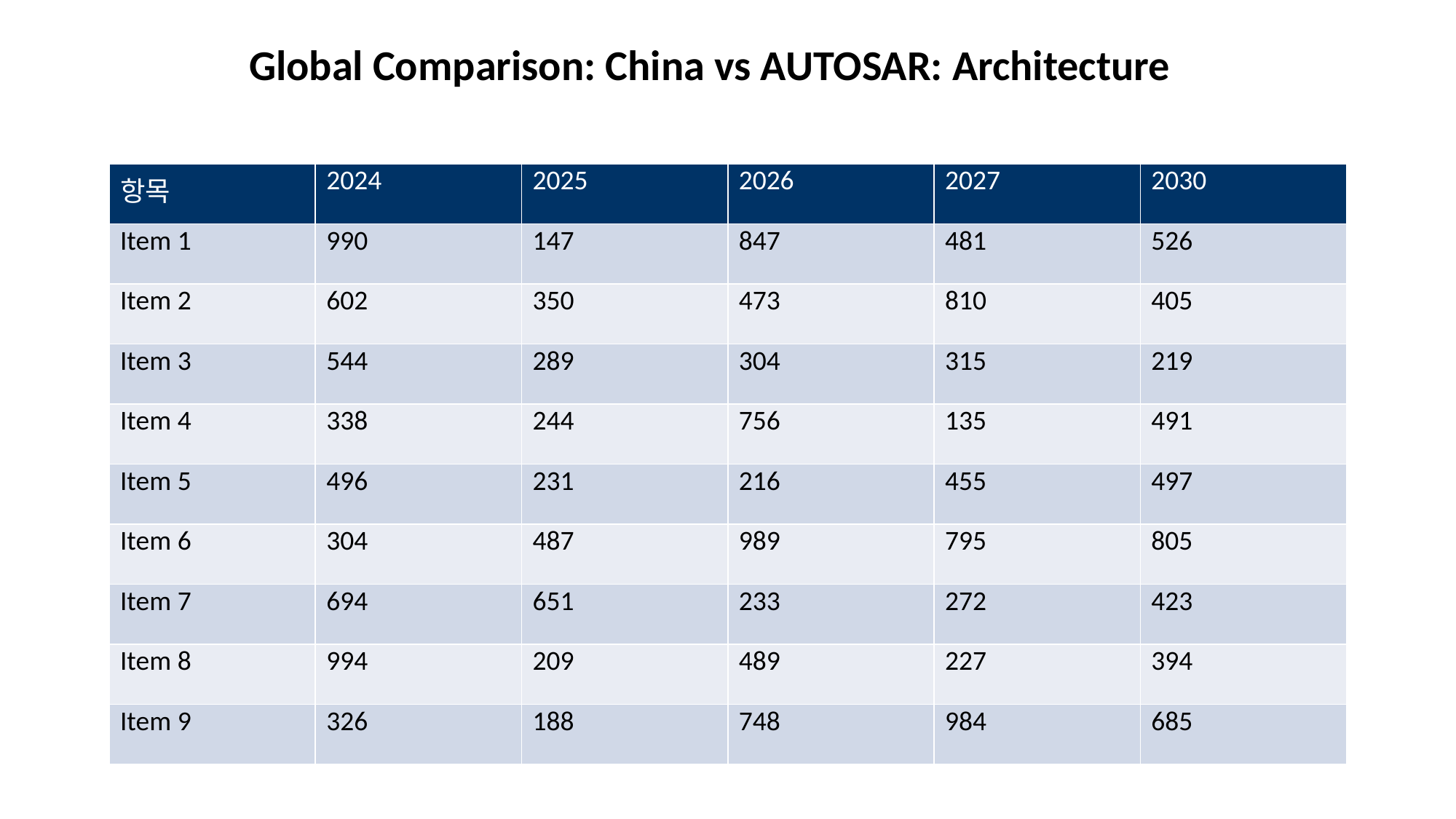

Global Comparison: China vs AUTOSAR: Architecture
#
| 항목 | 2024 | 2025 | 2026 | 2027 | 2030 |
| --- | --- | --- | --- | --- | --- |
| Item 1 | 990 | 147 | 847 | 481 | 526 |
| Item 2 | 602 | 350 | 473 | 810 | 405 |
| Item 3 | 544 | 289 | 304 | 315 | 219 |
| Item 4 | 338 | 244 | 756 | 135 | 491 |
| Item 5 | 496 | 231 | 216 | 455 | 497 |
| Item 6 | 304 | 487 | 989 | 795 | 805 |
| Item 7 | 694 | 651 | 233 | 272 | 423 |
| Item 8 | 994 | 209 | 489 | 227 | 394 |
| Item 9 | 326 | 188 | 748 | 984 | 685 |